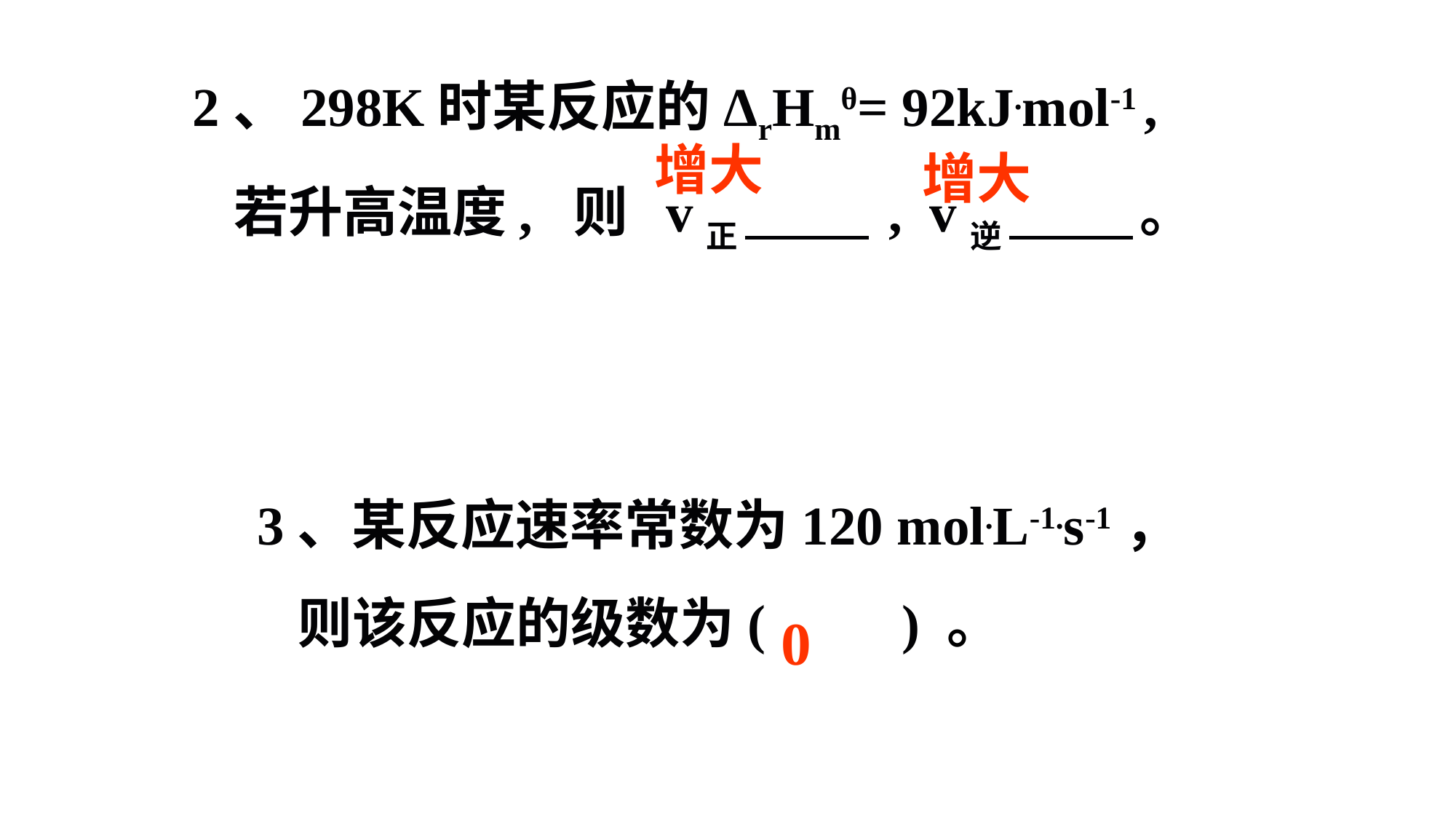

2、298K时某反应的ΔrHmθ= 92kJ.mol-1 , 若升高温度,  则  v正            ,  v逆            。
增大
增大
3、某反应速率常数为120 mol.L-1.s-1，则该反应的级数为(          ) 。
0
46